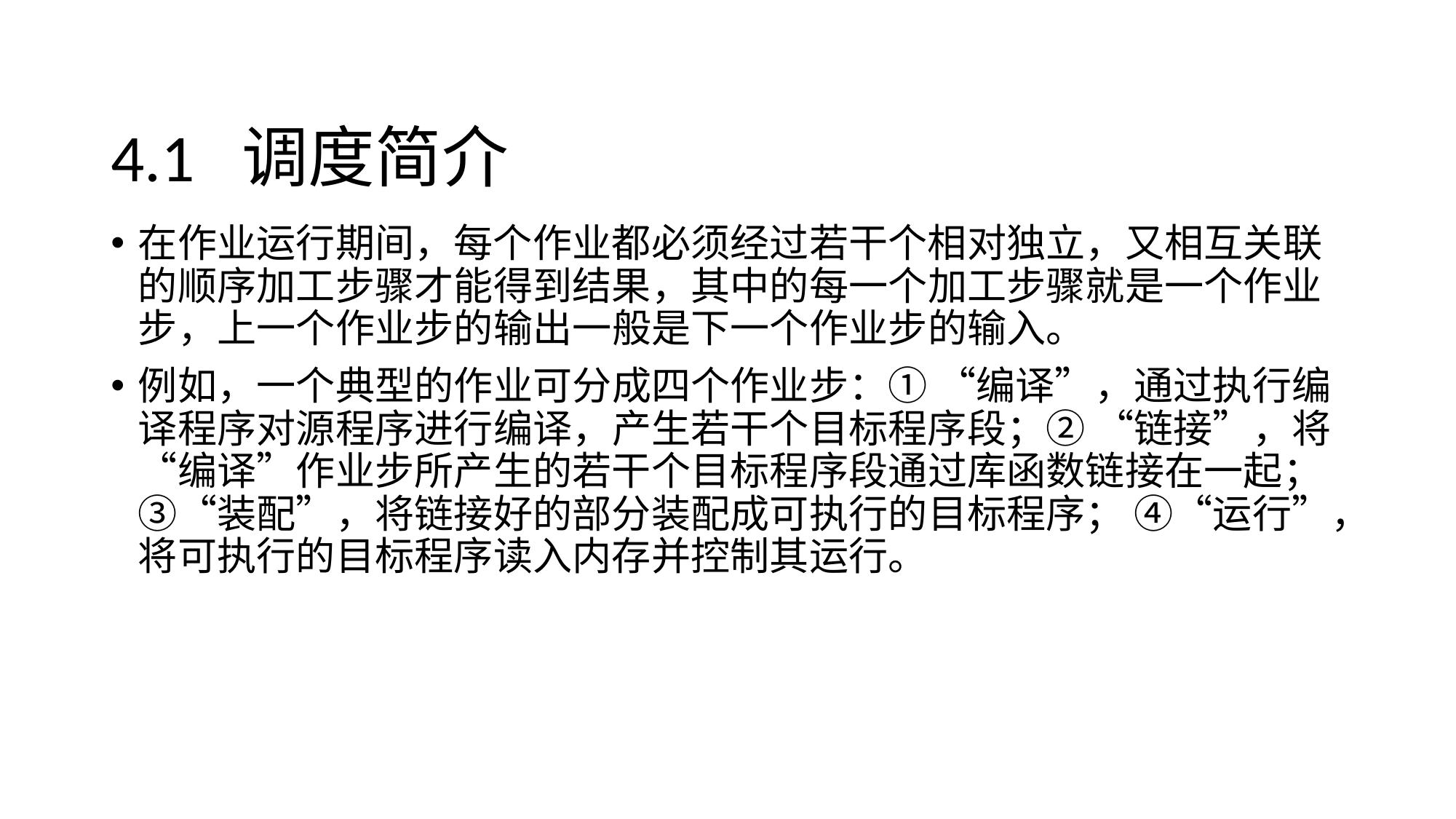

# 4.1  调度简介
在作业运行期间，每个作业都必须经过若干个相对独立，又相互关联的顺序加工步骤才能得到结果，其中的每一个加工步骤就是一个作业步，上一个作业步的输出一般是下一个作业步的输入。
例如，一个典型的作业可分成四个作业步：① “编译”，通过执行编译程序对源程序进行编译，产生若干个目标程序段；② “链接”，将“编译”作业步所产生的若干个目标程序段通过库函数链接在一起； ③“装配”，将链接好的部分装配成可执行的目标程序； ④“运行”，将可执行的目标程序读入内存并控制其运行。
9